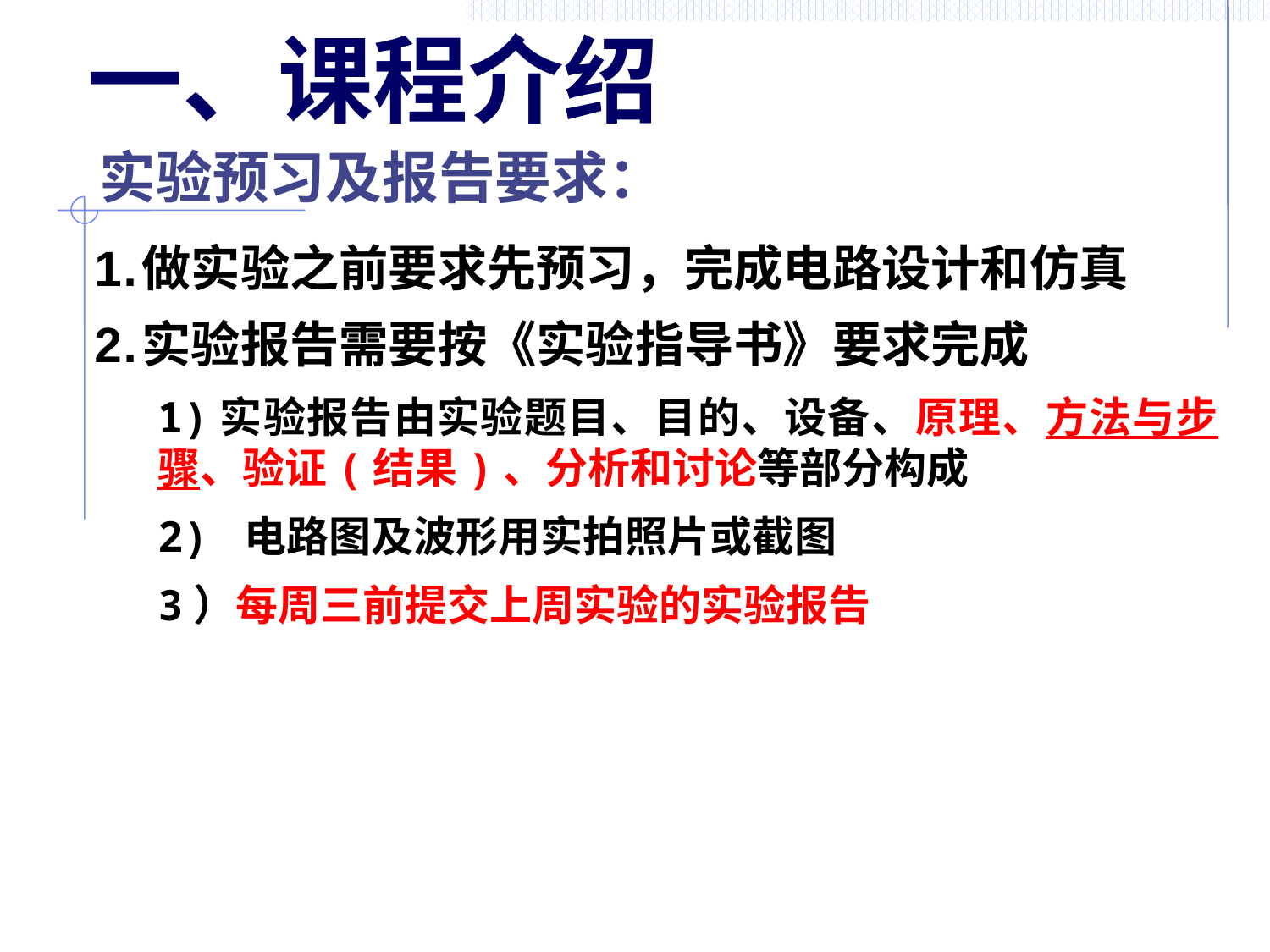

一、课程介绍
实验预习及报告要求：

做实验之前要求先预习，完成电路设计和仿真
实验报告需要按《实验指导书》要求完成
1)实验报告由实验题目、目的、设备、原理、方法与步骤、验证(结果)、分析和讨论等部分构成
2) 电路图及波形用实拍照片或截图
3）每周三前提交上周实验的实验报告